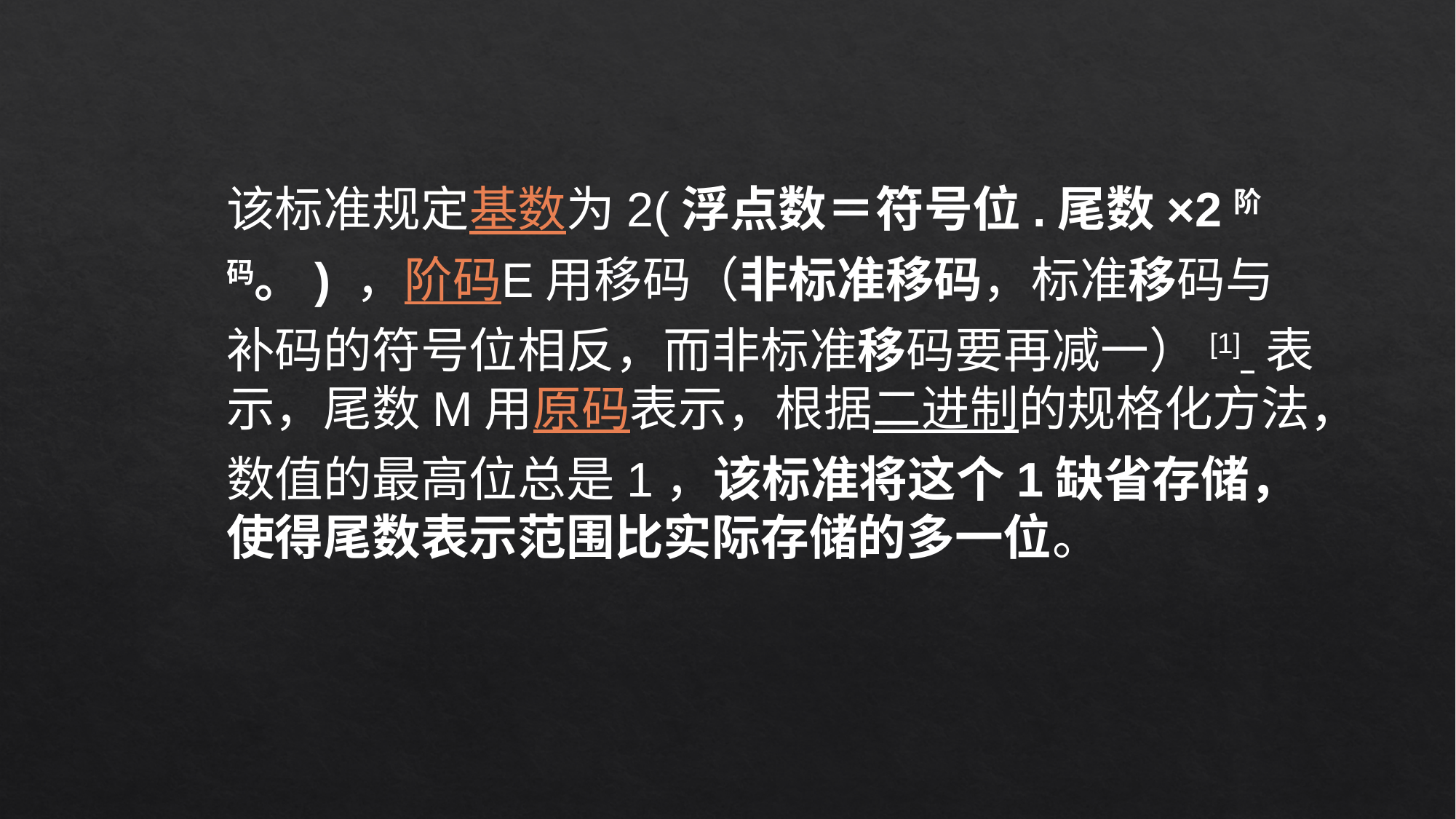

该标准规定基数为2(浮点数＝符号位.尾数×2阶码。) ，阶码E用移码（非标准移码，标准移码与补码的符号位相反，而非标准移码要再减一）[1] 表示，尾数M用原码表示，根据二进制的规格化方法，数值的最高位总是1，该标准将这个1缺省存储，使得尾数表示范围比实际存储的多一位。